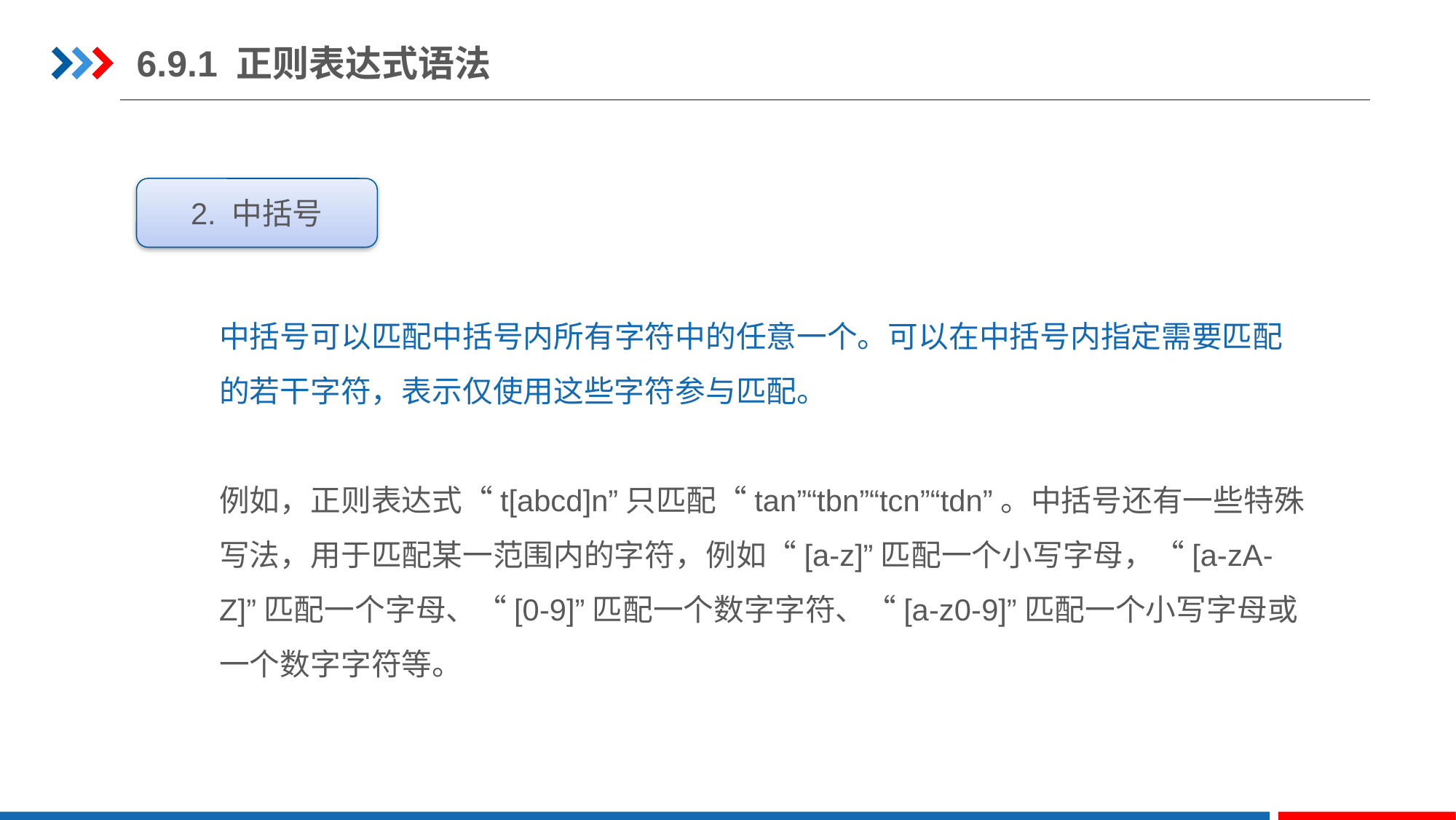

6.9.1 正则表达式语法
2. 中括号
中括号可以匹配中括号内所有字符中的任意一个。可以在中括号内指定需要匹配的若干字符，表示仅使用这些字符参与匹配。

例如，正则表达式“t[abcd]n”只匹配“tan”“tbn”“tcn”“tdn”。中括号还有一些特殊写法，用于匹配某一范围内的字符，例如“[a-z]”匹配一个小写字母，“[a-zA-Z]”匹配一个字母、“[0-9]”匹配一个数字字符、“[a-z0-9]”匹配一个小写字母或一个数字字符等。